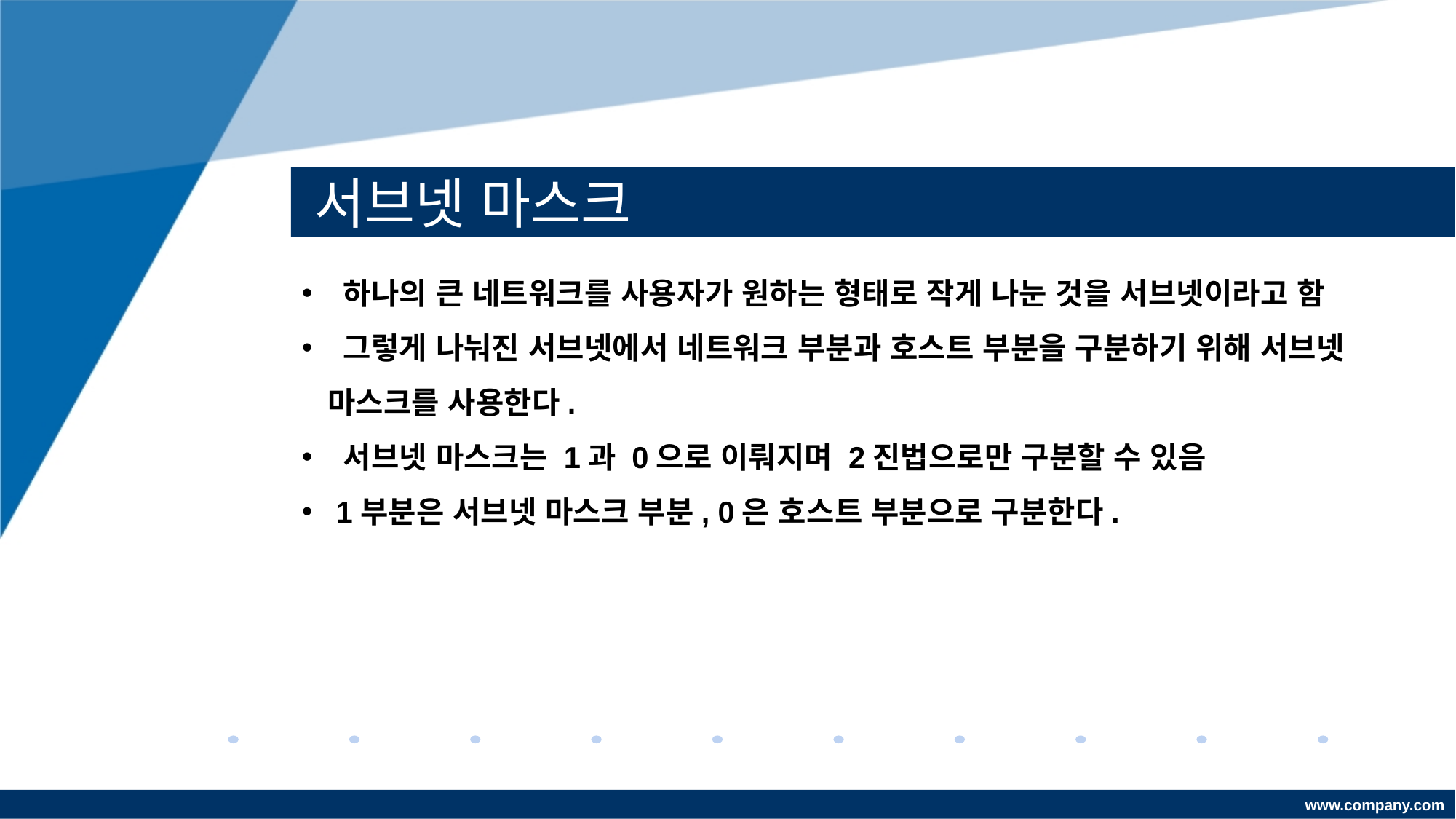

# 서브넷 마스크
 하나의 큰 네트워크를 사용자가 원하는 형태로 작게 나눈 것을 서브넷이라고 함
 그렇게 나눠진 서브넷에서 네트워크 부분과 호스트 부분을 구분하기 위해 서브넷 마스크를 사용한다.
 서브넷 마스크는 1과 0으로 이뤄지며 2진법으로만 구분할 수 있음
 1부분은 서브넷 마스크 부분, 0은 호스트 부분으로 구분한다.